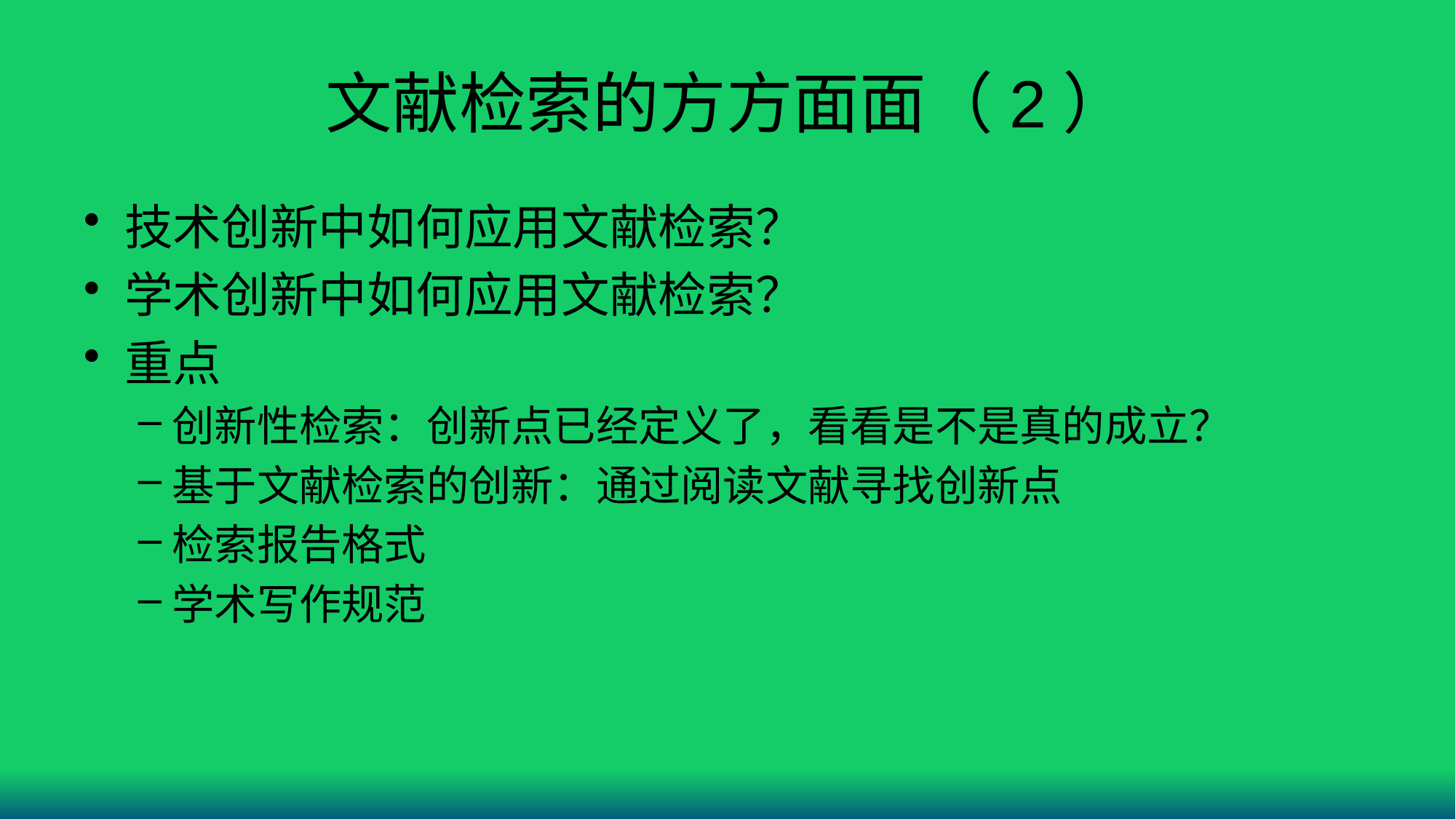

# 文献检索的方方面面（2）
技术创新中如何应用文献检索？
学术创新中如何应用文献检索？
重点
创新性检索：创新点已经定义了，看看是不是真的成立？
基于文献检索的创新：通过阅读文献寻找创新点
检索报告格式
学术写作规范